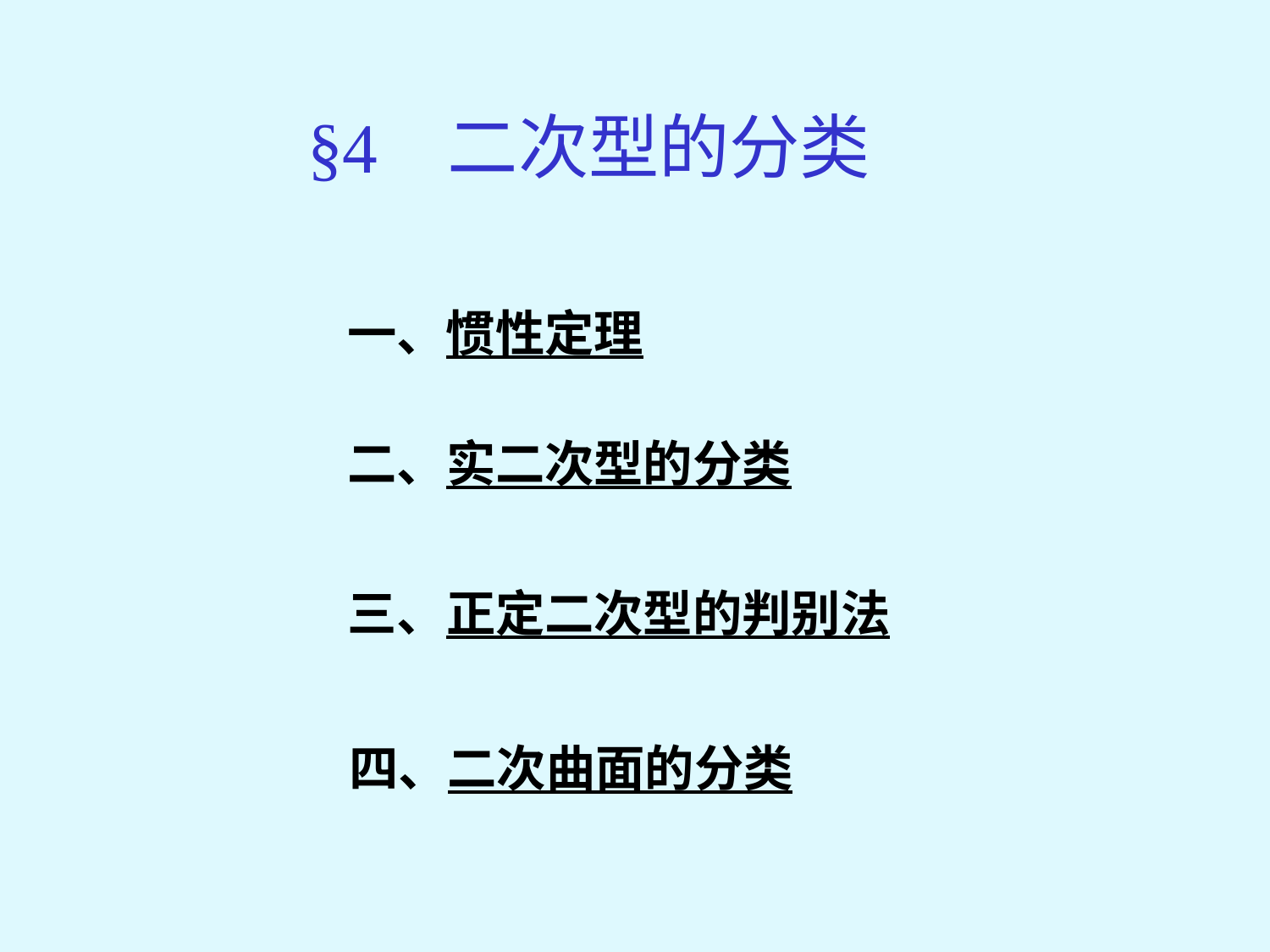

§4   二次型的分类
一、惯性定理
二、实二次型的分类
三、正定二次型的判别法
四、二次曲面的分类